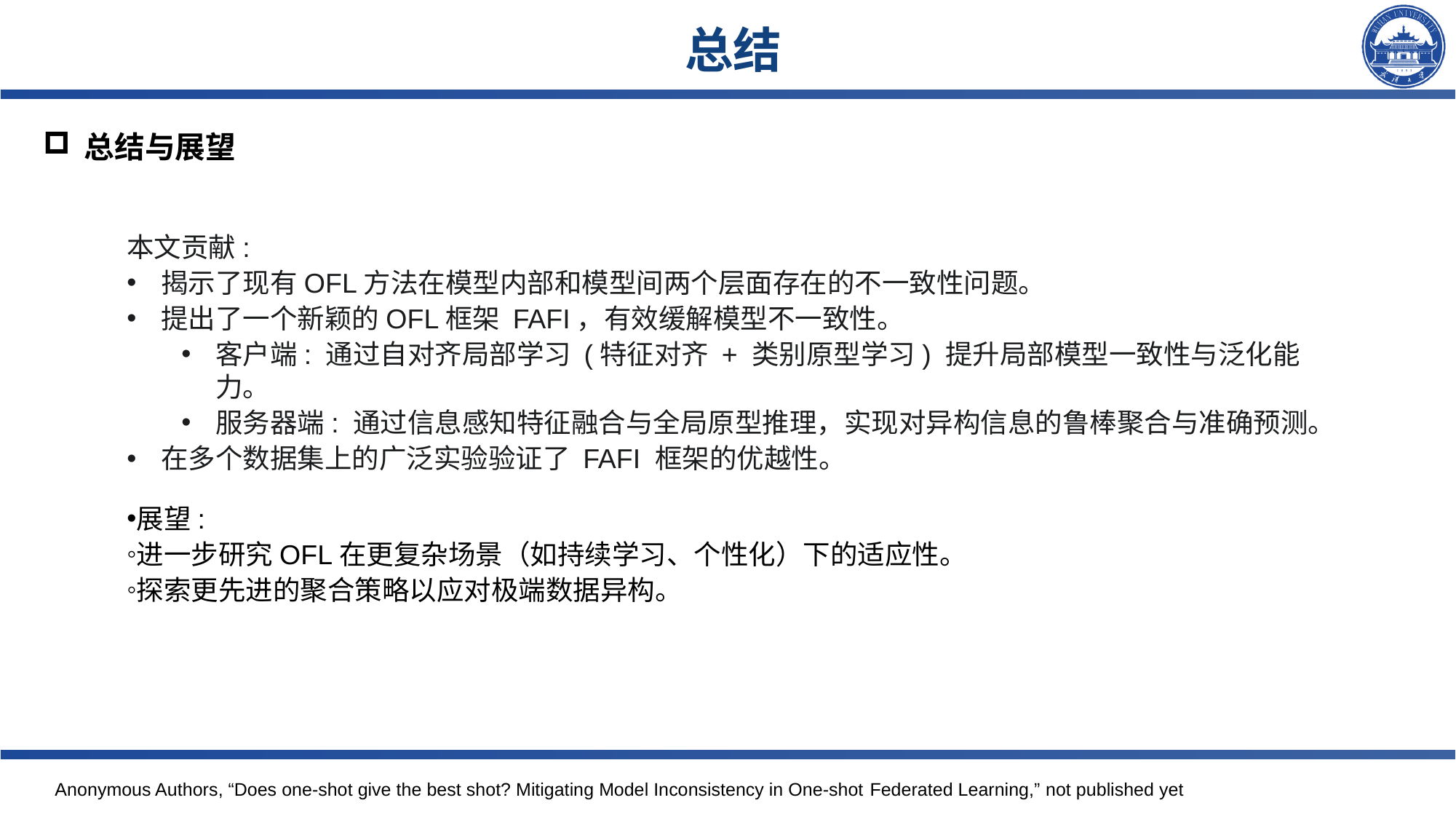

总结
总结与展望
本文贡献:
揭示了现有OFL方法在模型内部和模型间两个层面存在的不一致性问题。
提出了一个新颖的OFL框架 FAFI，有效缓解模型不一致性。
客户端: 通过自对齐局部学习 (特征对齐 + 类别原型学习) 提升局部模型一致性与泛化能力。
服务器端: 通过信息感知特征融合与全局原型推理，实现对异构信息的鲁棒聚合与准确预测。
在多个数据集上的广泛实验验证了 FAFI 框架的优越性。

展望:
进一步研究OFL在更复杂场景（如持续学习、个性化）下的适应性。
探索更先进的聚合策略以应对极端数据异构。
10
Anonymous Authors, “Does one-shot give the best shot? Mitigating Model Inconsistency in One-shot Federated Learning,” not published yet